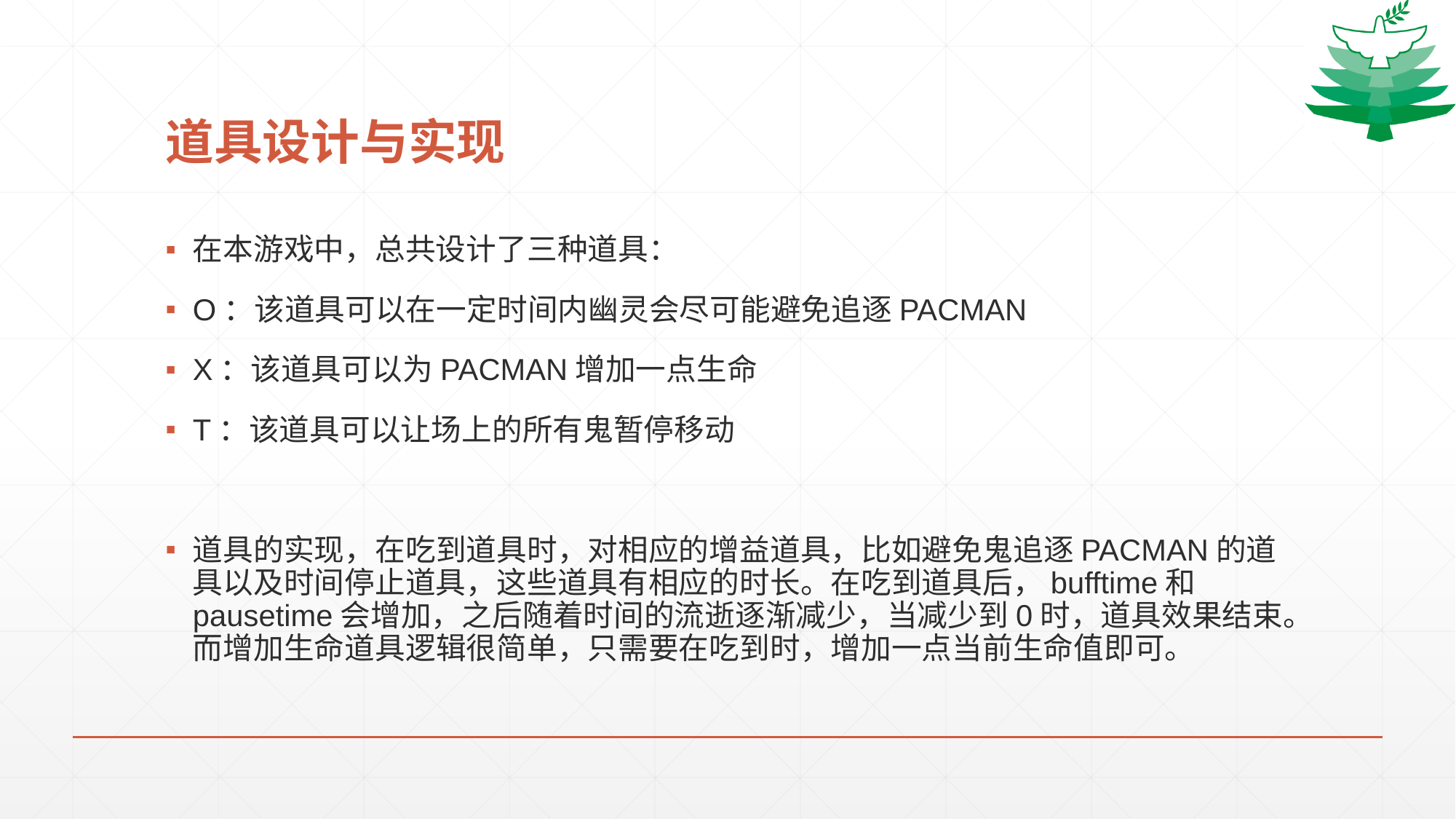

# 道具设计与实现
在本游戏中，总共设计了三种道具：
O：该道具可以在一定时间内幽灵会尽可能避免追逐PACMAN
X：该道具可以为PACMAN增加一点生命
T：该道具可以让场上的所有鬼暂停移动

道具的实现，在吃到道具时，对相应的增益道具，比如避免鬼追逐PACMAN的道具以及时间停止道具，这些道具有相应的时长。在吃到道具后，bufftime和pausetime会增加，之后随着时间的流逝逐渐减少，当减少到0时，道具效果结束。而增加生命道具逻辑很简单，只需要在吃到时，增加一点当前生命值即可。